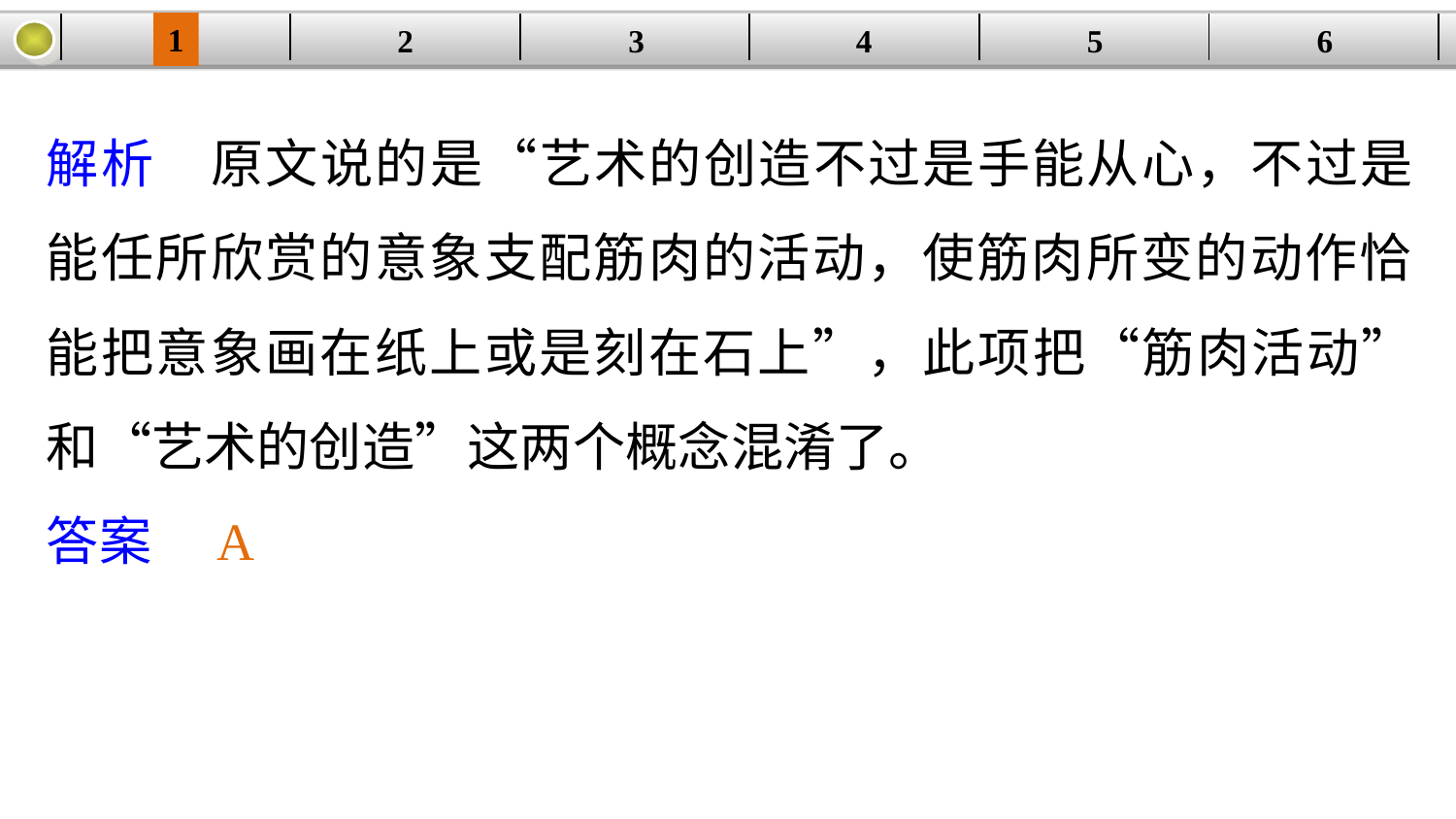

1
3
4
5
6
2
|  |  |  |  |  |  |
| --- | --- | --- | --- | --- | --- |

解析　原文说的是“艺术的创造不过是手能从心，不过是能任所欣赏的意象支配筋肉的活动，使筋肉所变的动作恰能把意象画在纸上或是刻在石上”，此项把“筋肉活动”和“艺术的创造”这两个概念混淆了。
答案　A